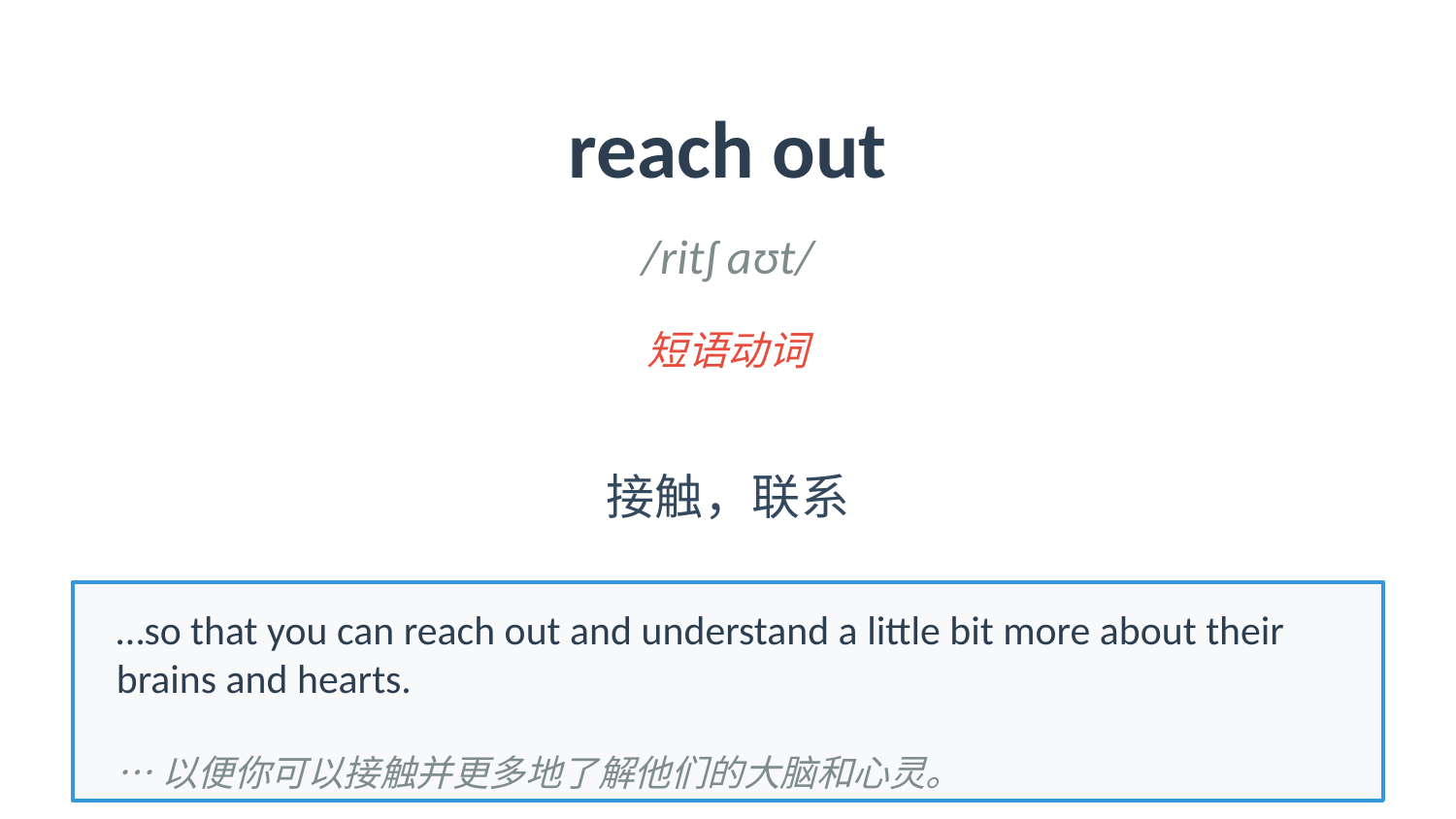

reach out
/ritʃ aʊt/
短语动词
接触，联系

…so that you can reach out and understand a little bit more about their brains and hearts.

…以便你可以接触并更多地了解他们的大脑和心灵。